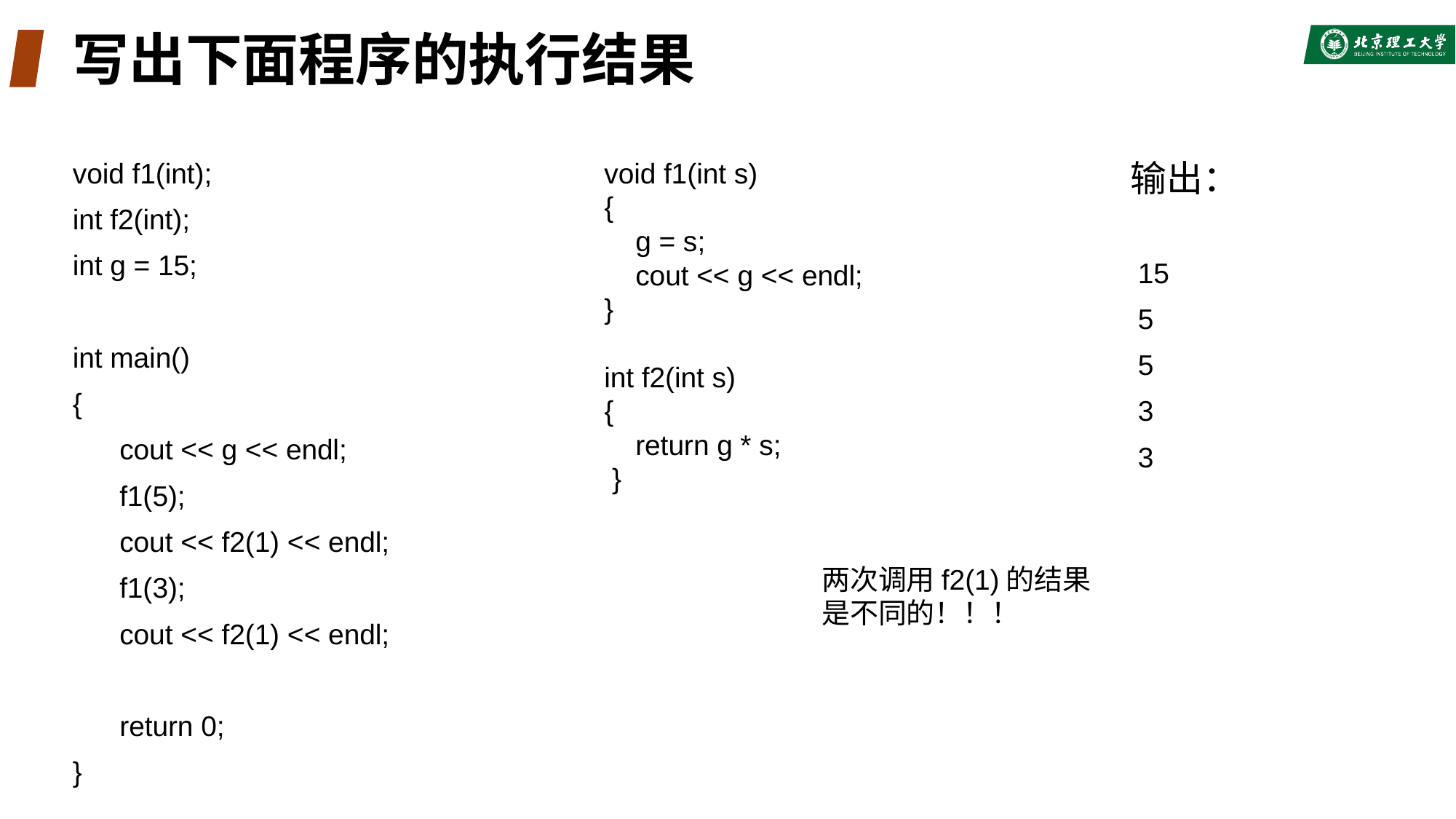

写出下面程序的执行结果
#
void f1(int);
int f2(int);
int g = 15;

int main()
{
      cout << g << endl;
      f1(5);
      cout << f2(1) << endl;
      f1(3);
      cout << f2(1) << endl;

      return 0;
}
void f1(int s)
{
    g = s;
    cout << g << endl;
}

int f2(int s)
{
    return g * s;
 }
输出：

 15
 5
 5
 3
 3
两次调用f2(1)的结果是不同的！！！